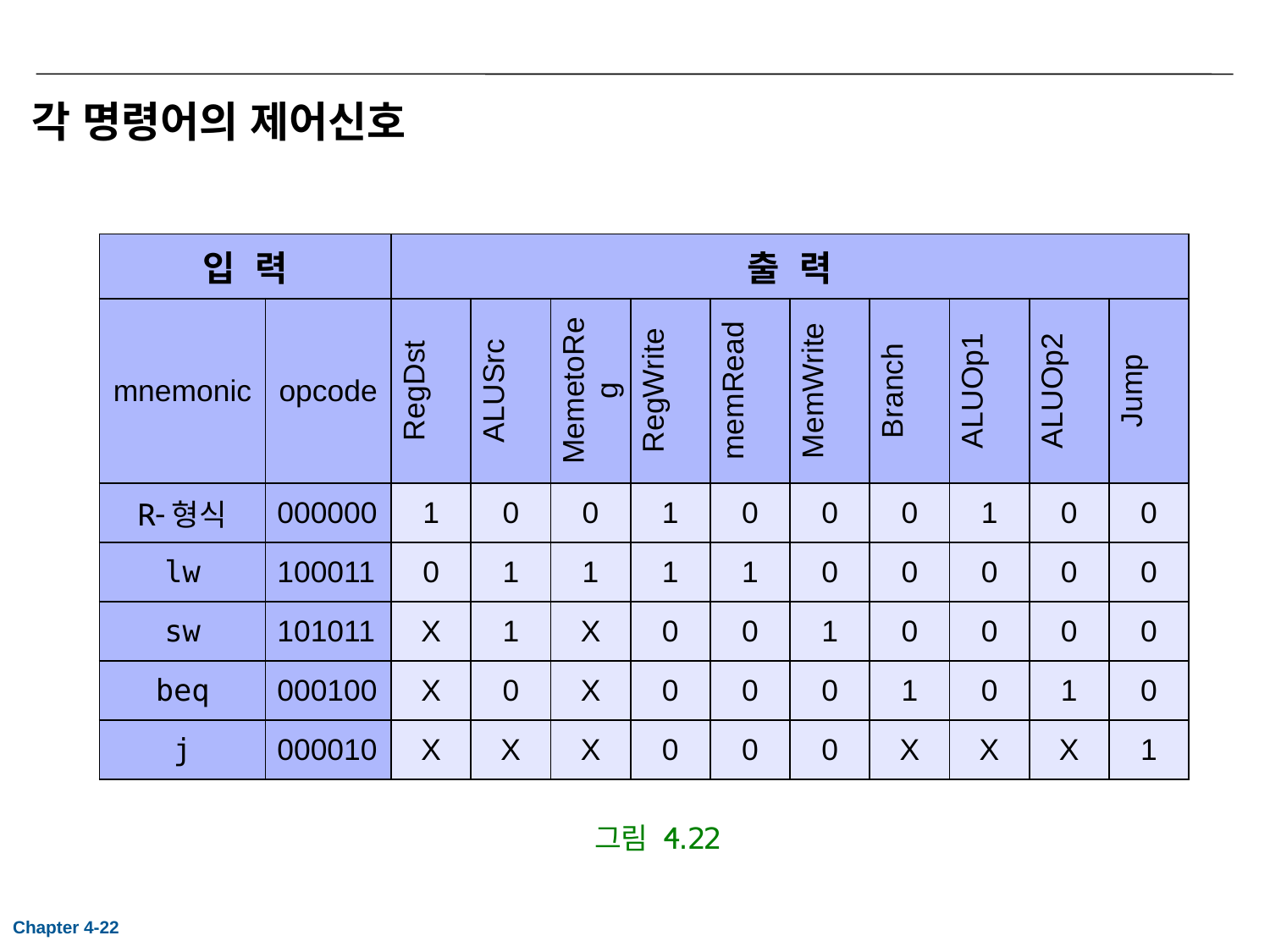

# 각 명령어의 제어신호
| 입 력 |  | 출 력 |  |  |  |  |  |  |  |  |  |
| --- | --- | --- | --- | --- | --- | --- | --- | --- | --- | --- | --- |
| mnemonic | opcode | RegDst | ALUSrc | MemetoReg | RegWrite | memRead | MemWrite | Branch | ALUOp1 | ALUOp2 | Jump |
| R-형식 | 000000 | 1 | 0 | 0 | 1 | 0 | 0 | 0 | 1 | 0 | 0 |
| lw | 100011 | 0 | 1 | 1 | 1 | 1 | 0 | 0 | 0 | 0 | 0 |
| sw | 101011 | X | 1 | X | 0 | 0 | 1 | 0 | 0 | 0 | 0 |
| beq | 000100 | X | 0 | X | 0 | 0 | 0 | 1 | 0 | 1 | 0 |
| j | 000010 | X | X | X | 0 | 0 | 0 | X | X | X | 1 |
그림 4.22
Chapter 4-22